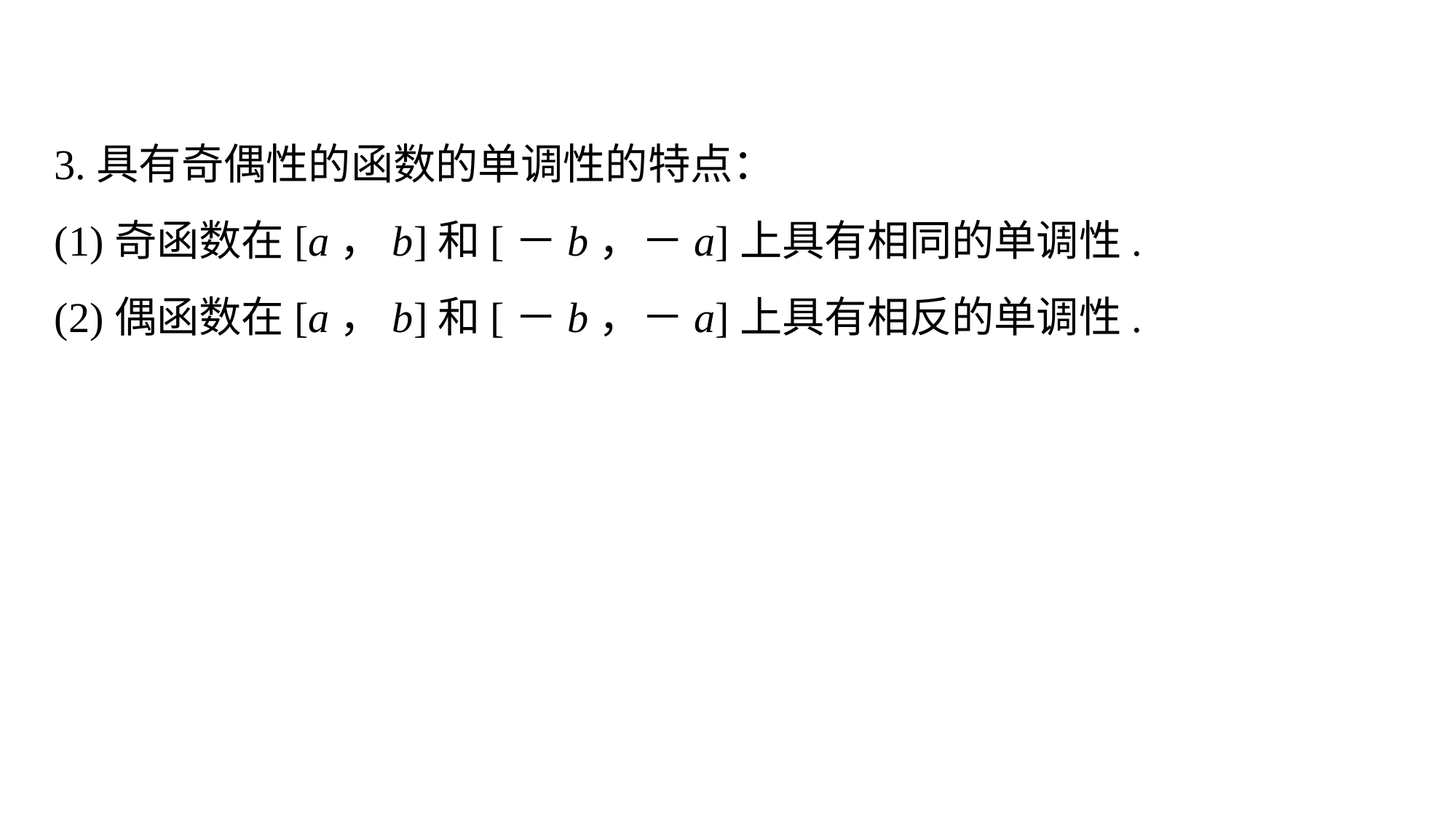

3.具有奇偶性的函数的单调性的特点：
(1)奇函数在[a，b]和[－b，－a]上具有相同的单调性.
(2)偶函数在[a，b]和[－b，－a]上具有相反的单调性.